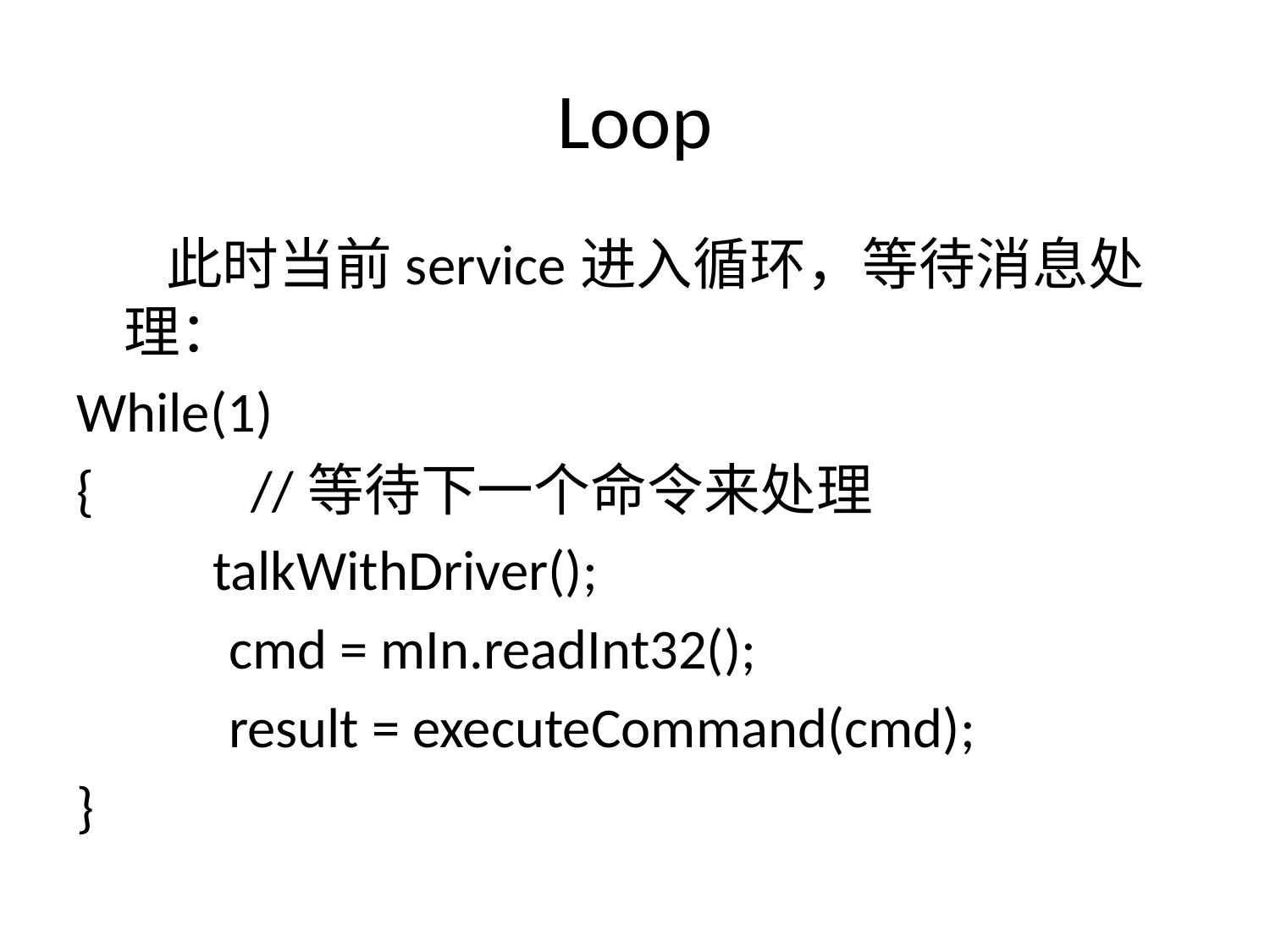

# Loop
      此时当前service进入循环，等待消息处理：
While(1)
{		//等待下一个命令来处理
	       talkWithDriver();
            cmd = mIn.readInt32();
            result = executeCommand(cmd);
}